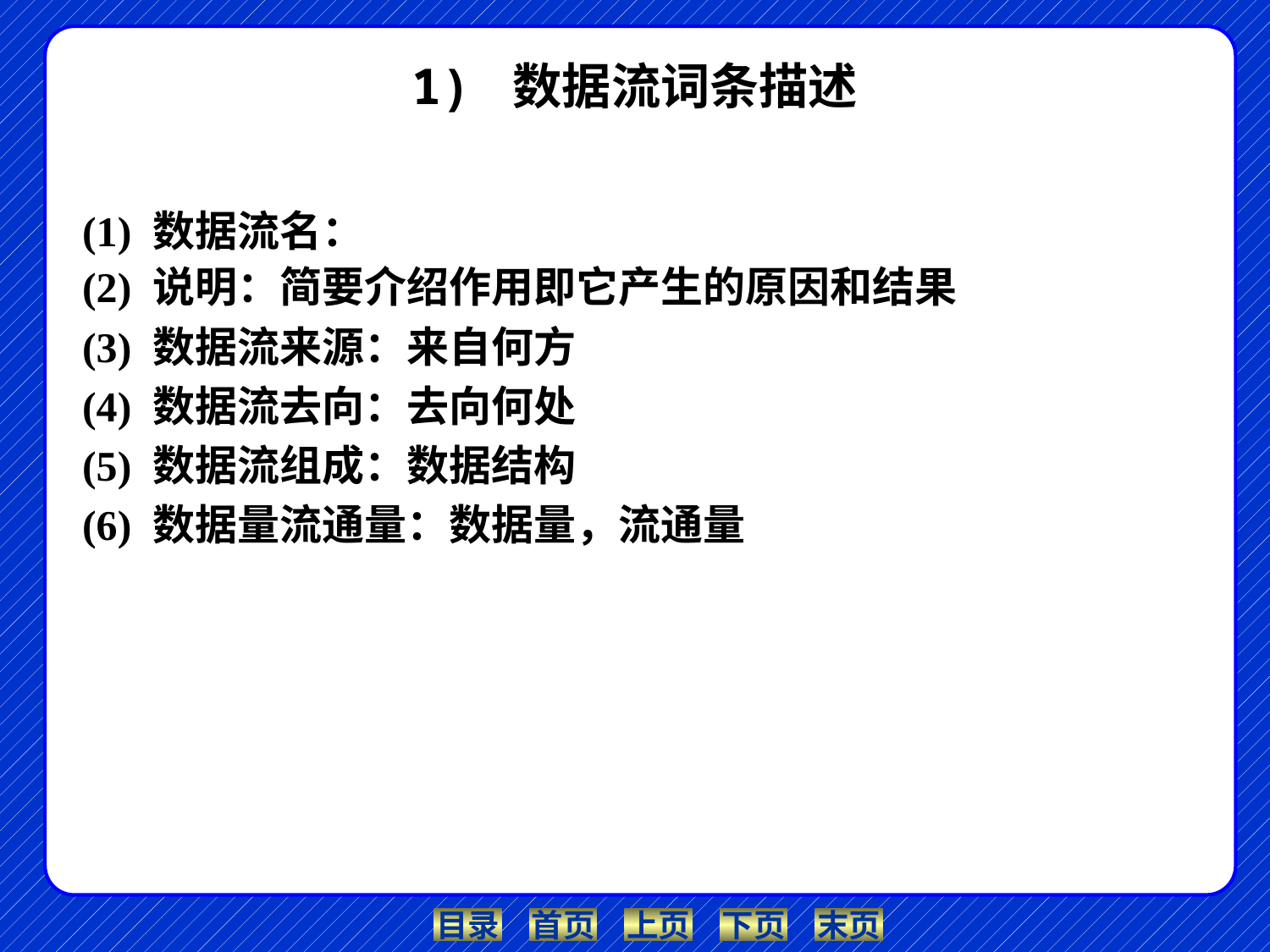

1) 数据流词条描述
(1) 数据流名：
(2) 说明：简要介绍作用即它产生的原因和结果
(3) 数据流来源：来自何方
(4) 数据流去向：去向何处
(5) 数据流组成：数据结构
(6) 数据量流通量：数据量，流通量